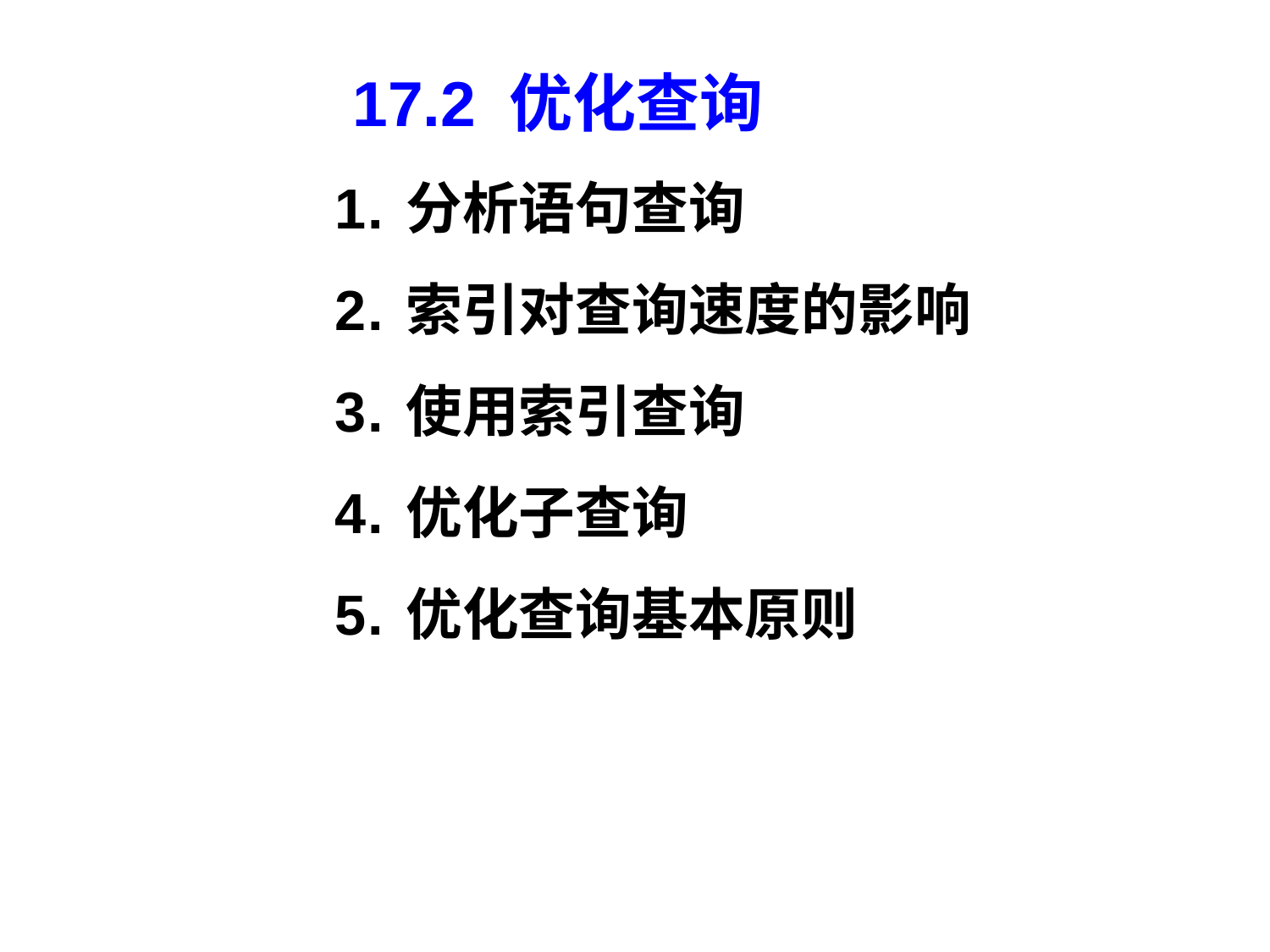

17.2 优化查询
分析语句查询
索引对查询速度的影响
使用索引查询
优化子查询
优化查询基本原则